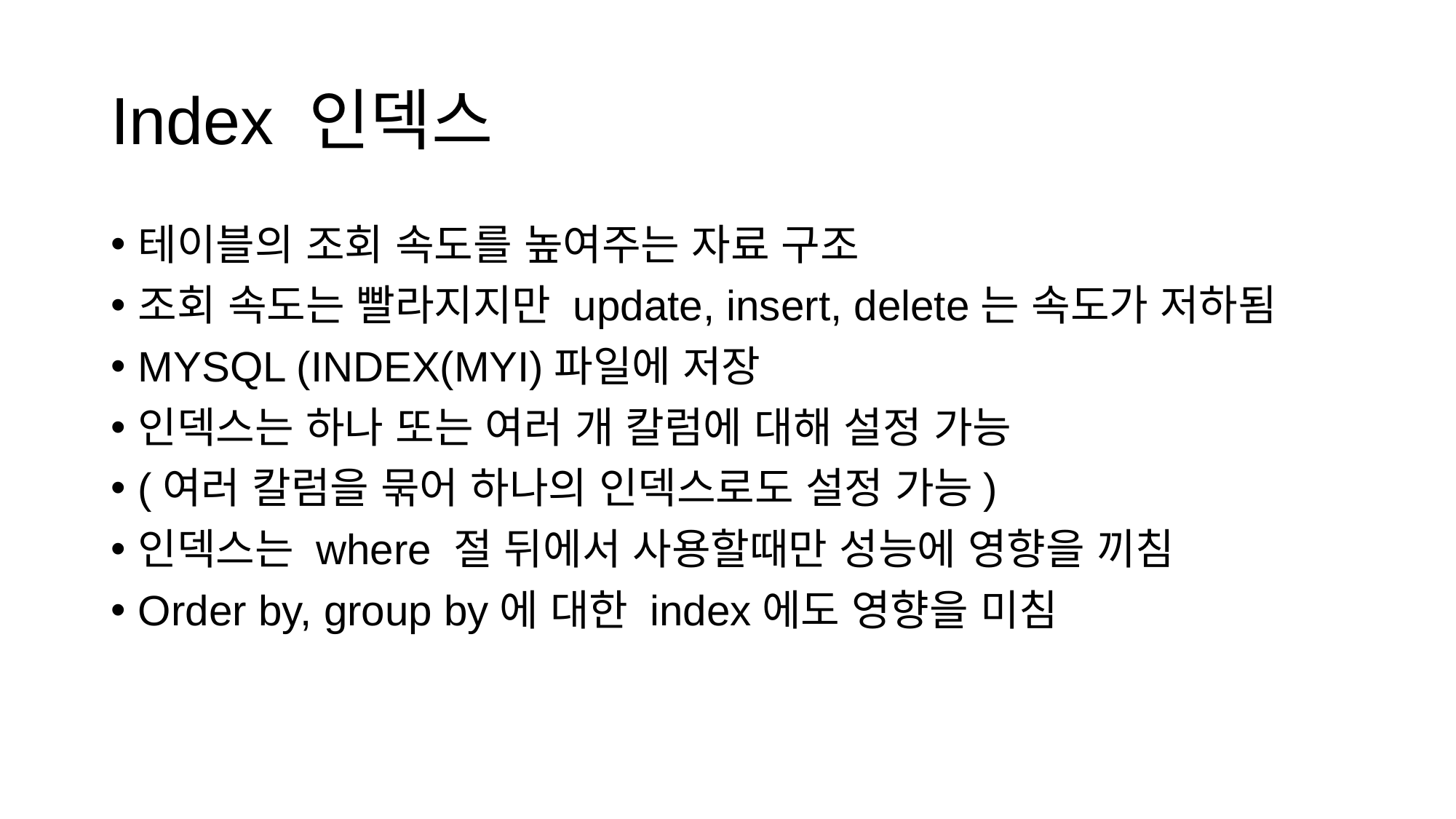

# Index 인덱스
테이블의 조회 속도를 높여주는 자료 구조
조회 속도는 빨라지지만 update, insert, delete는 속도가 저하됨
MYSQL (INDEX(MYI)파일에 저장
인덱스는 하나 또는 여러 개 칼럼에 대해 설정 가능
(여러 칼럼을 묶어 하나의 인덱스로도 설정 가능)
인덱스는 where 절 뒤에서 사용할때만 성능에 영향을 끼침
Order by, group by에 대한 index에도 영향을 미침